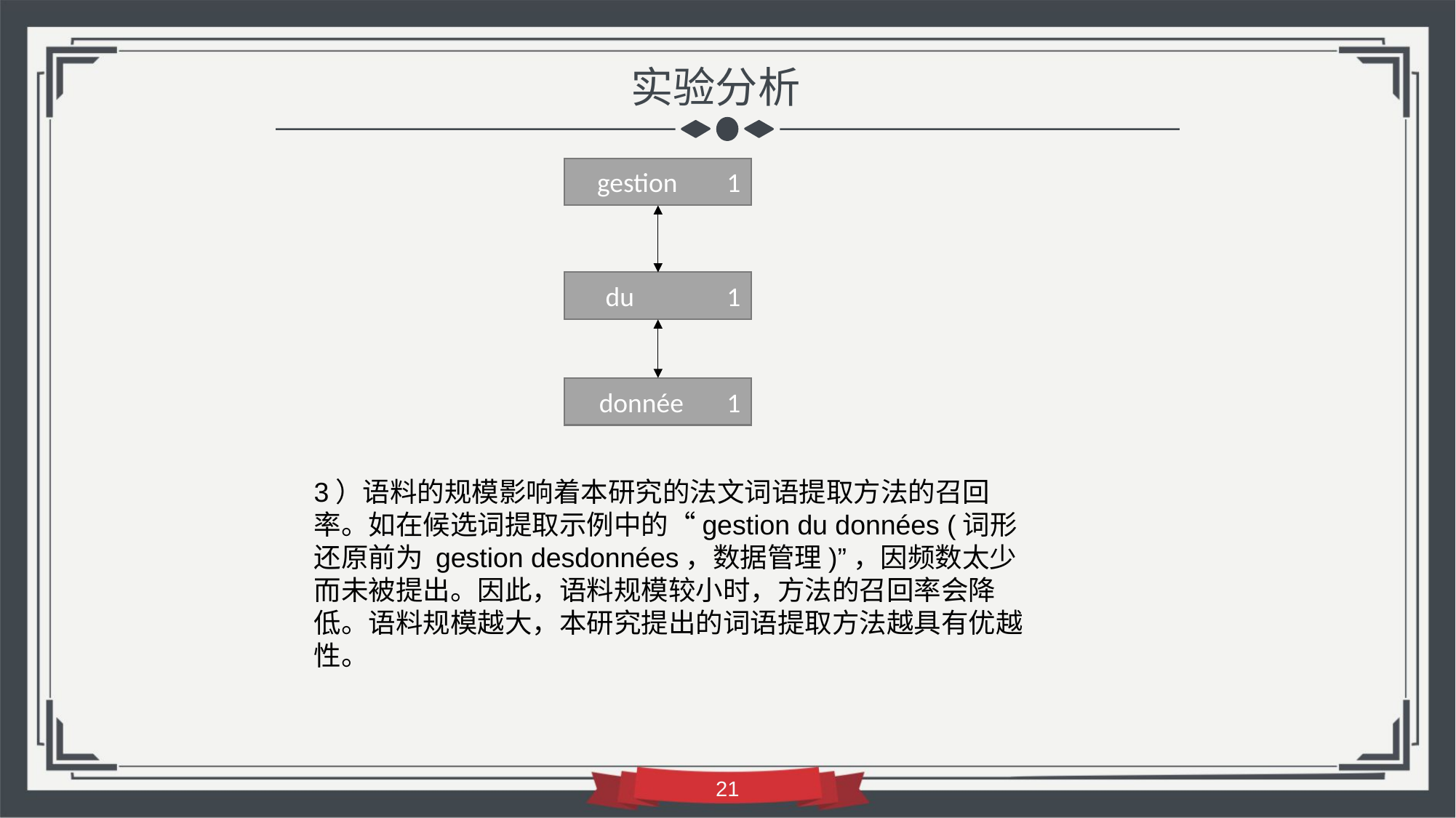

实验分析

gestion        1
du               1
donnée       1
3）语料的规模影响着本研究的法文词语提取方法的召回率。如在候选词提取示例中的“gestion du données (词形还原前为 gestion desdonnées，数据管理)”，因频数太少而未被提出。因此，语料规模较小时，方法的召回率会降低。语料规模越大，本研究提出的词语提取方法越具有优越性。